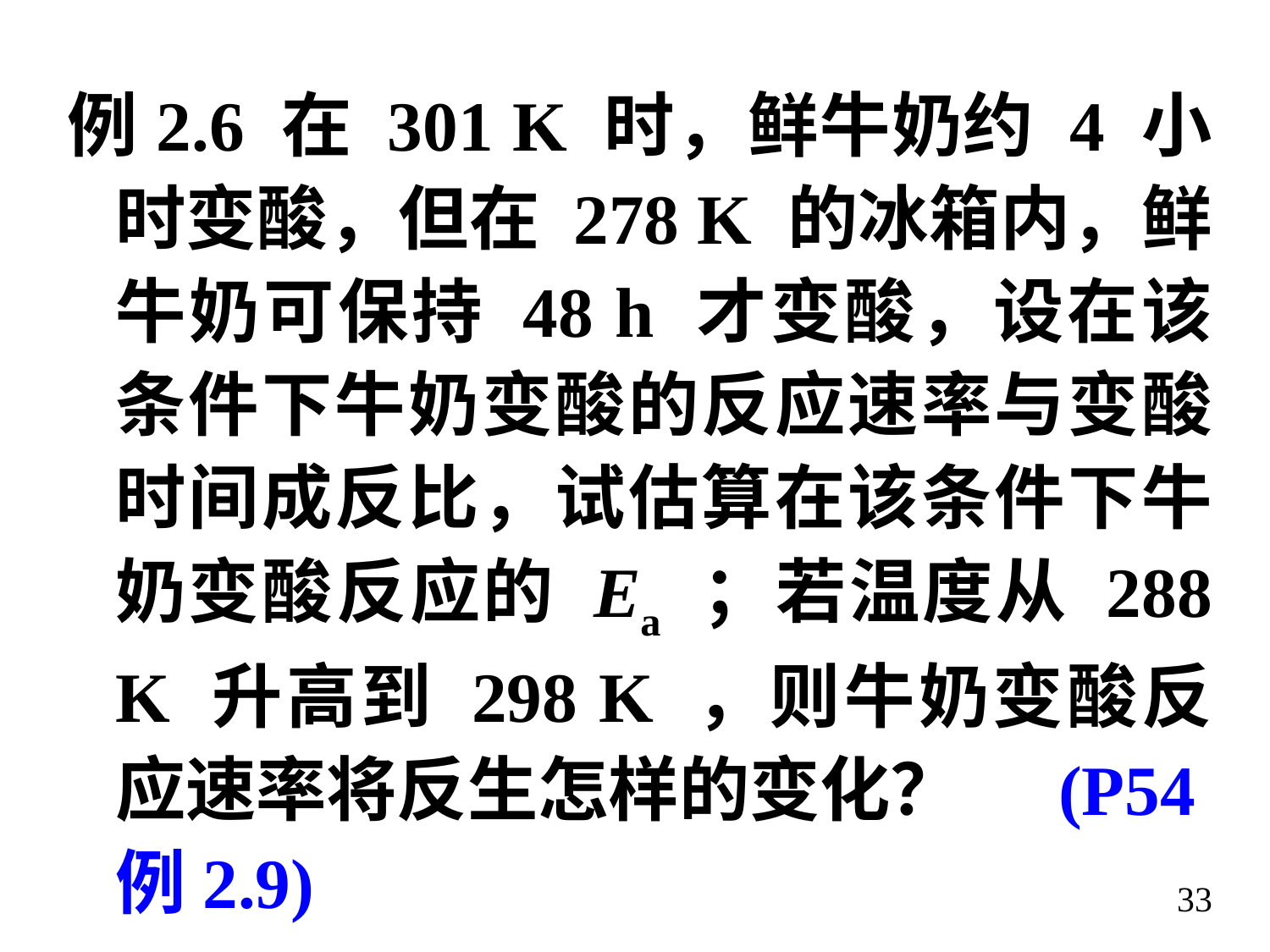

例2.6 在 301 K 时，鲜牛奶约 4 小时变酸，但在 278 K 的冰箱内，鲜牛奶可保持 48 h 才变酸，设在该条件下牛奶变酸的反应速率与变酸时间成反比，试估算在该条件下牛奶变酸反应的 Ea ；若温度从 288 K 升高到 298 K ，则牛奶变酸反应速率将反生怎样的变化？     (P54例2.9)